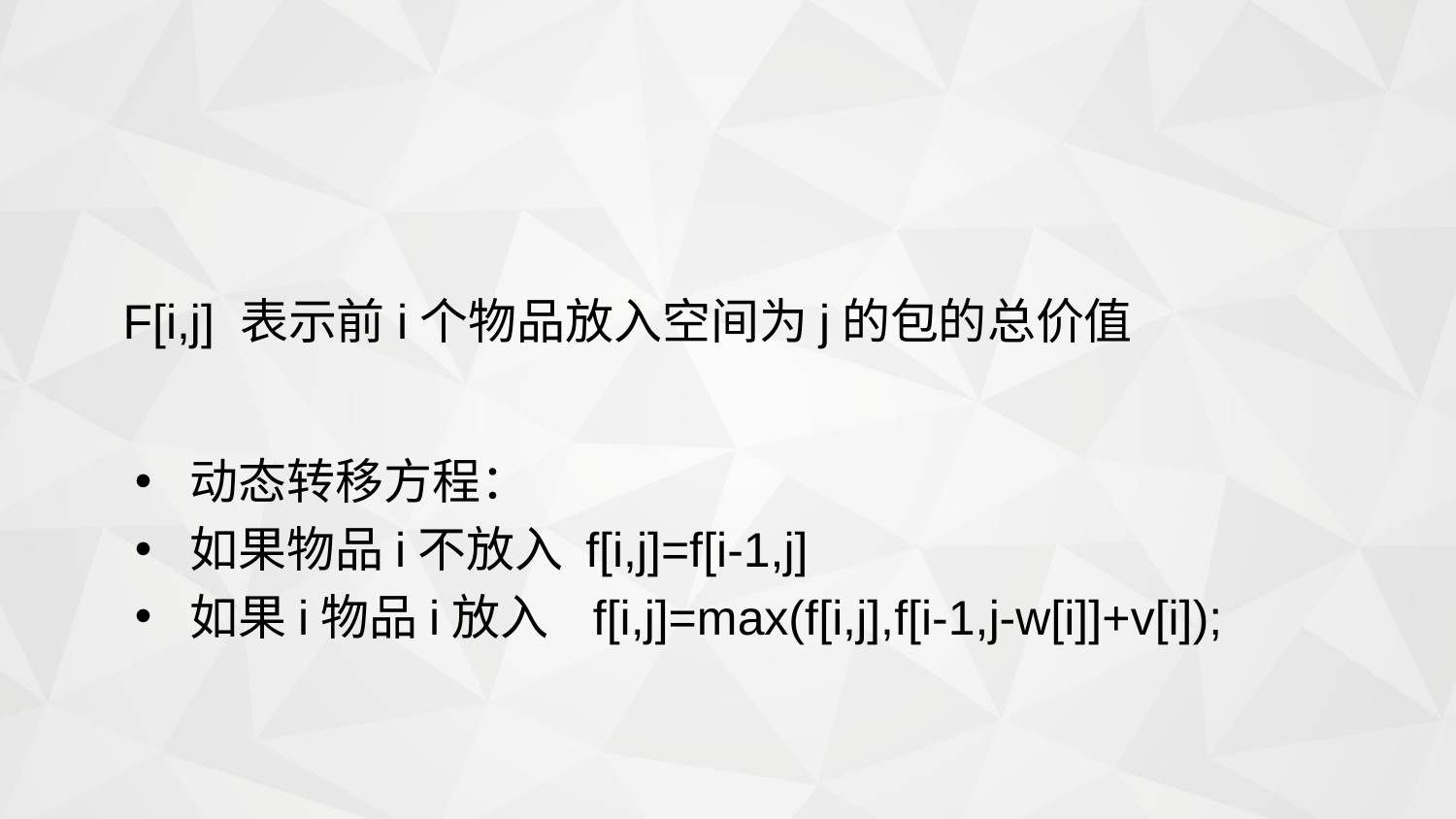

#
F[i,j] 表示前i个物品放入空间为j的包的总价值
动态转移方程：
如果物品i不放入 f[i,j]=f[i-1,j]
如果i物品i放入   f[i,j]=max(f[i,j],f[i-1,j-w[i]]+v[i]);